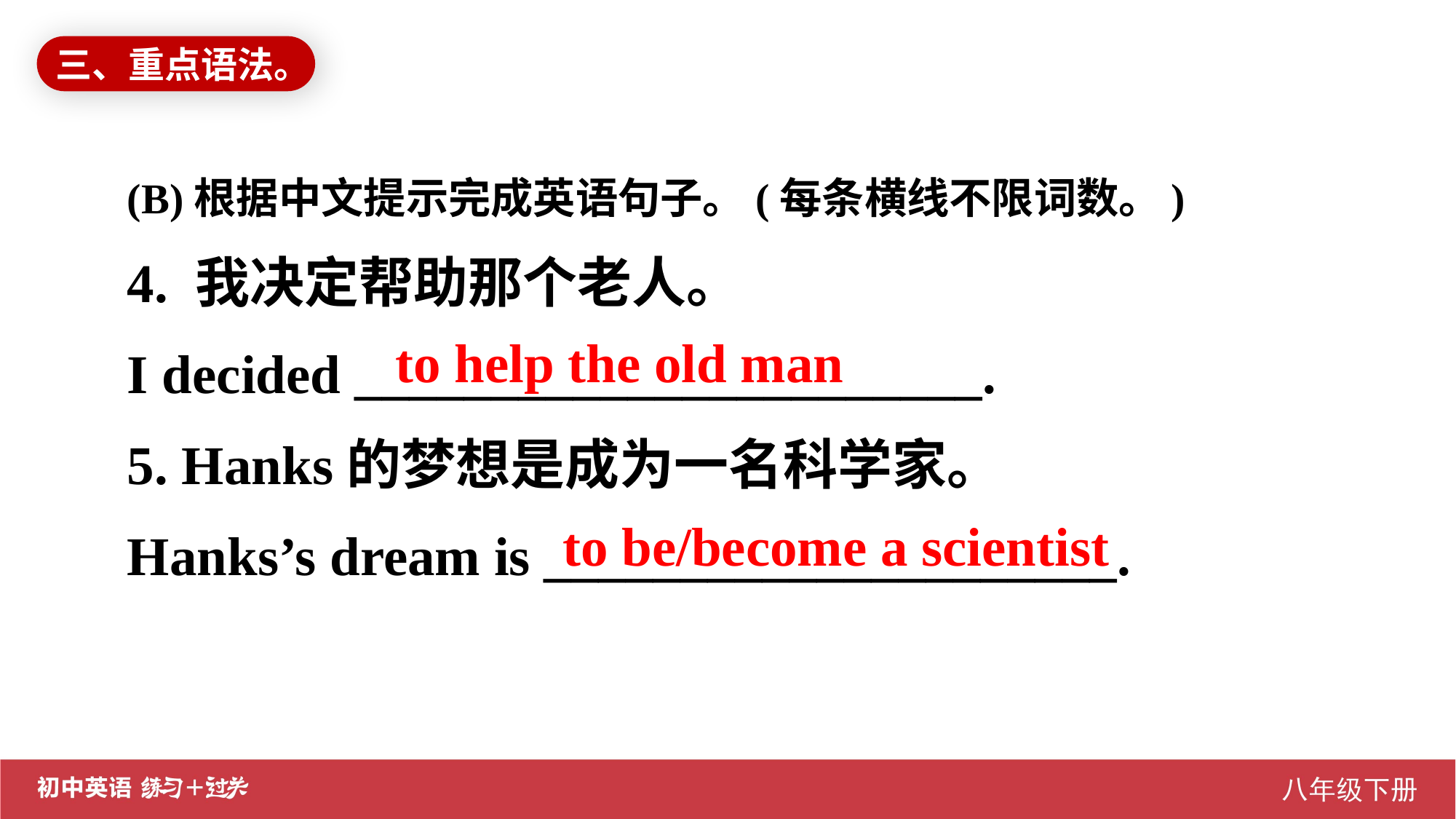

三、重点语法。
(B)根据中文提示完成英语句子。(每条横线不限词数。)
4. 我决定帮助那个老人。
I decided _______________________.
5. Hanks的梦想是成为一名科学家。
Hanks’s dream is _____________________.
to help the old man
to be/become a scientist